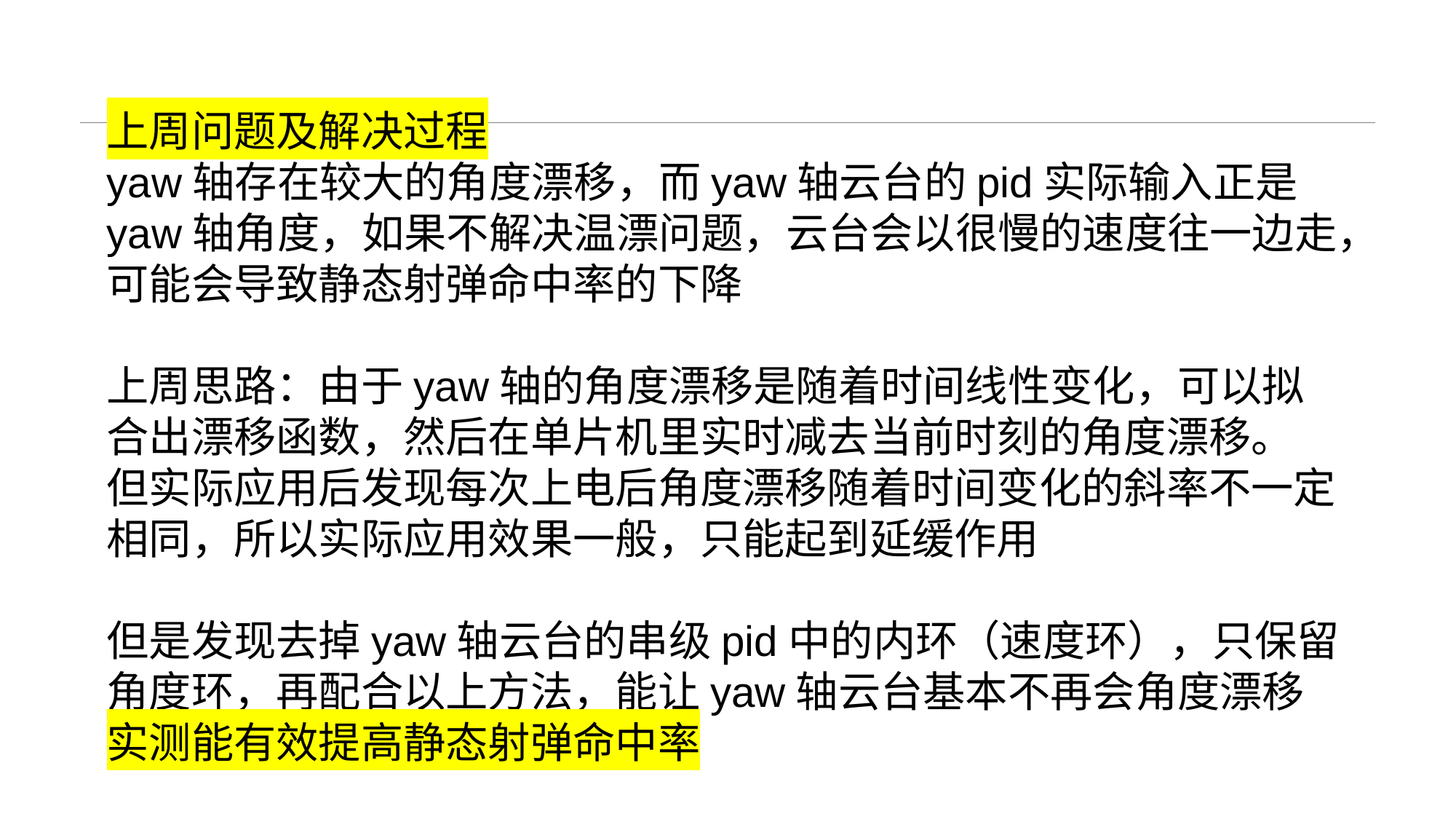

上周问题及解决过程
yaw轴存在较大的角度漂移，而yaw轴云台的pid实际输入正是yaw轴角度，如果不解决温漂问题，云台会以很慢的速度往一边走，可能会导致静态射弹命中率的下降

上周思路：由于yaw轴的角度漂移是随着时间线性变化，可以拟合出漂移函数，然后在单片机里实时减去当前时刻的角度漂移。
但实际应用后发现每次上电后角度漂移随着时间变化的斜率不一定相同，所以实际应用效果一般，只能起到延缓作用

但是发现去掉yaw轴云台的串级pid中的内环（速度环），只保留角度环，再配合以上方法，能让yaw轴云台基本不再会角度漂移
实测能有效提高静态射弹命中率